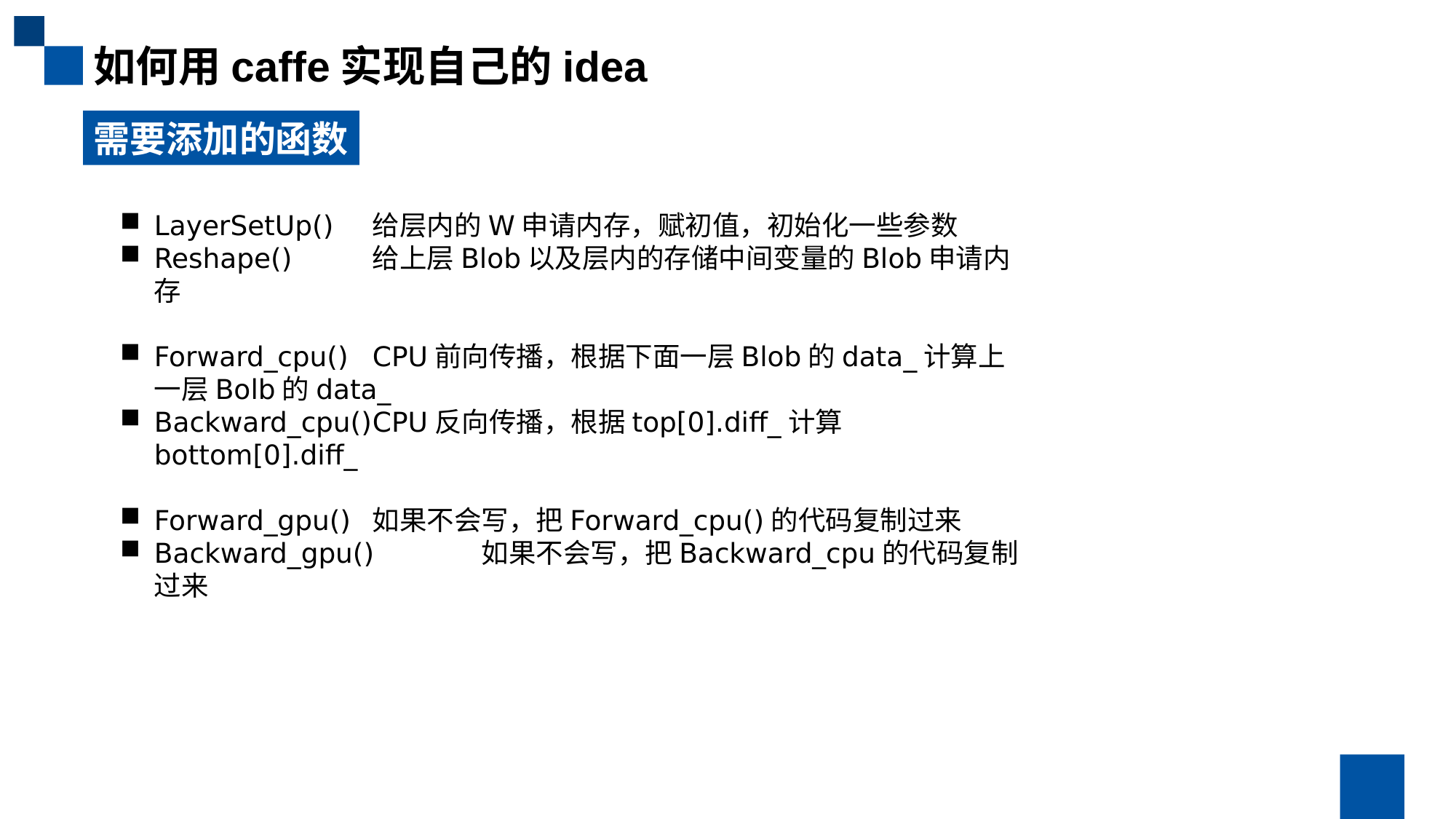

如何用caffe实现自己的idea
需要添加的函数
LayerSetUp()	给层内的W申请内存，赋初值，初始化一些参数
Reshape()	给上层Blob以及层内的存储中间变量的Blob申请内存

Forward_cpu()	CPU前向传播，根据下面一层Blob的data_计算上一层Bolb的data_
Backward_cpu()	CPU反向传播，根据top[0].diff_计算bottom[0].diff_

Forward_gpu()	如果不会写，把Forward_cpu()的代码复制过来
Backward_gpu()	如果不会写，把Backward_cpu的代码复制过来